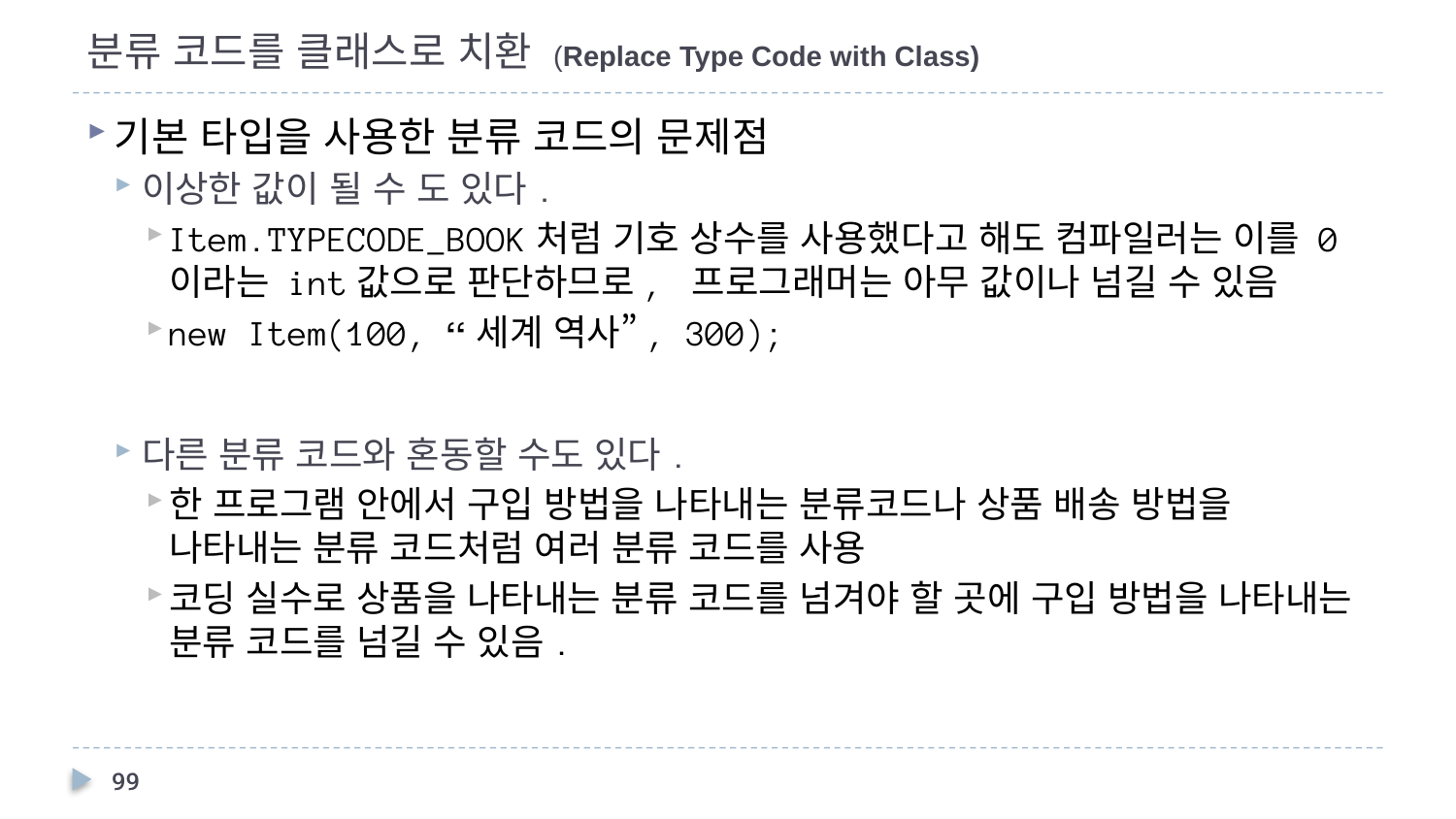

# 분류 코드를 클래스로 치환 (Replace Type Code with Class)
기본 타입을 사용한 분류 코드의 문제점
이상한 값이 될 수 도 있다.
Item.TYPECODE_BOOK처럼 기호 상수를 사용했다고 해도 컴파일러는 이를 0이라는 int값으로 판단하므로, 프로그래머는 아무 값이나 넘길 수 있음
new Item(100, “세계 역사”, 300);

다른 분류 코드와 혼동할 수도 있다.
한 프로그램 안에서 구입 방법을 나타내는 분류코드나 상품 배송 방법을 나타내는 분류 코드처럼 여러 분류 코드를 사용
코딩 실수로 상품을 나타내는 분류 코드를 넘겨야 할 곳에 구입 방법을 나타내는 분류 코드를 넘길 수 있음.
99